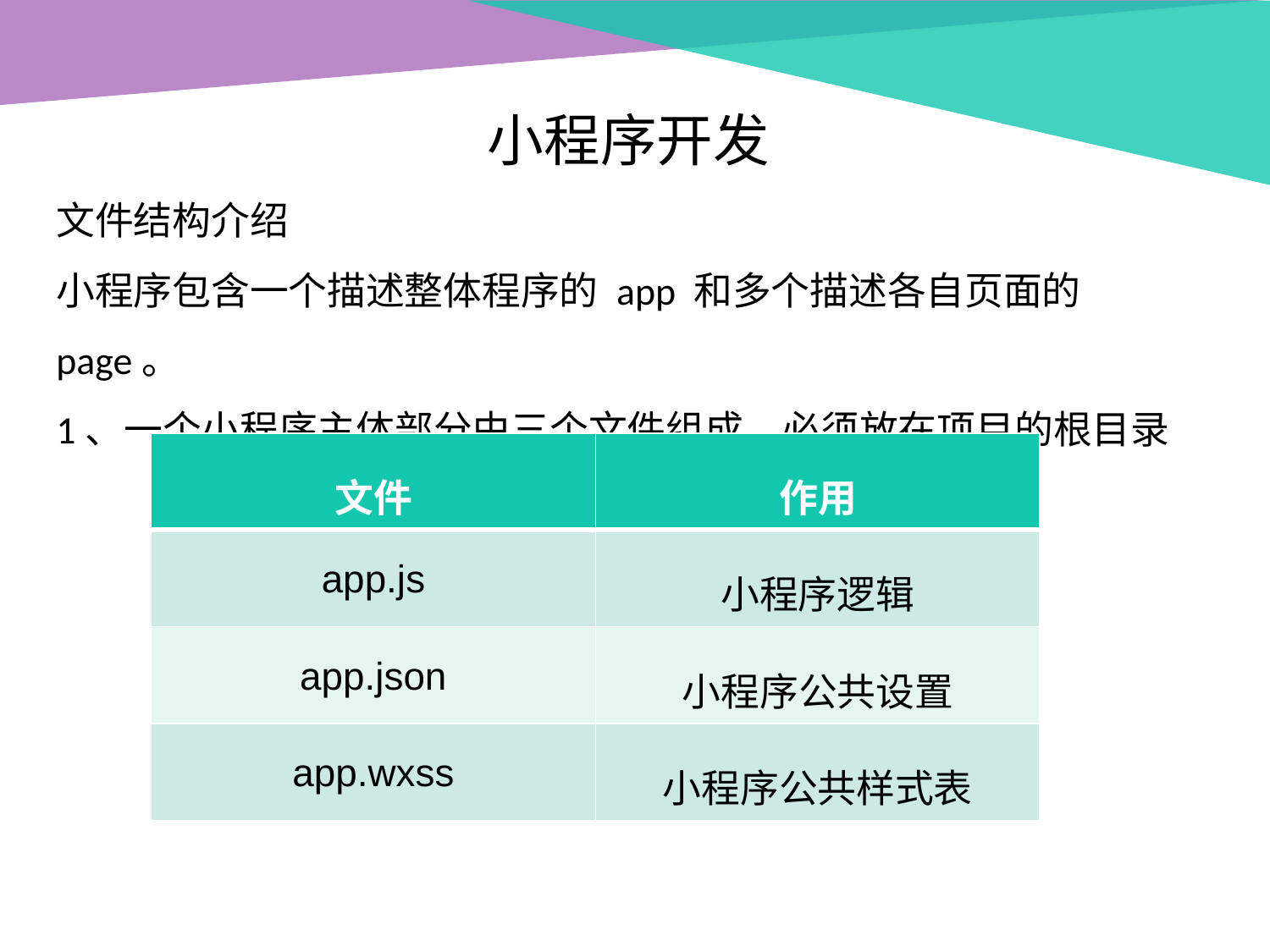

小程序开发
文件结构介绍
小程序包含一个描述整体程序的 app 和多个描述各自页面的 page。
1、一个小程序主体部分由三个文件组成，必须放在项目的根目录

| 文件 | 作用 |
| --- | --- |
| app.js | 小程序逻辑 |
| app.json | 小程序公共设置 |
| app.wxss | 小程序公共样式表 |